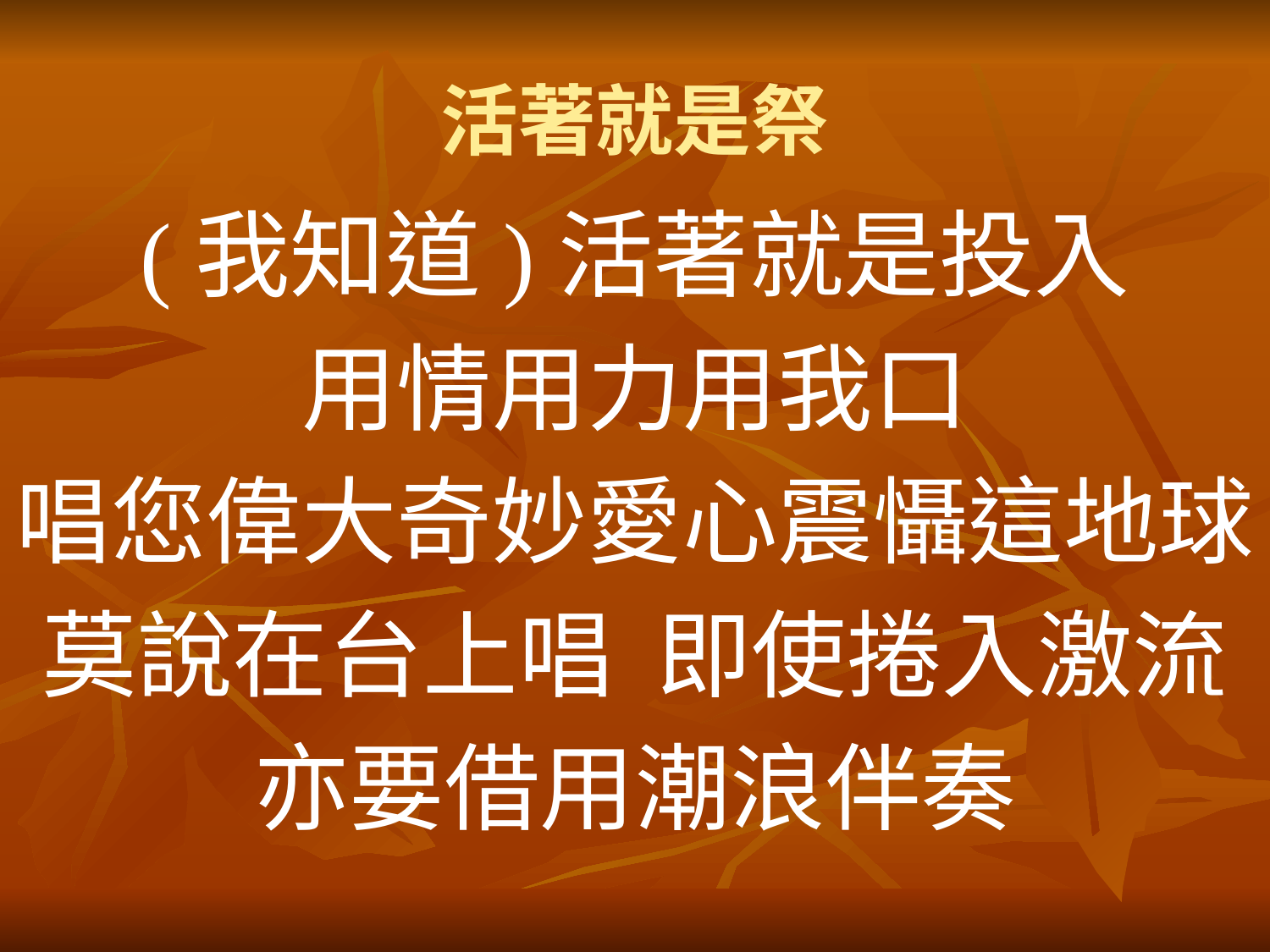

# 活著就是祭
(我知道)活著就是投入
用情用力用我口
唱您偉大奇妙愛心震懾這地球
莫說在台上唱  即使捲入激流
亦要借用潮浪伴奏